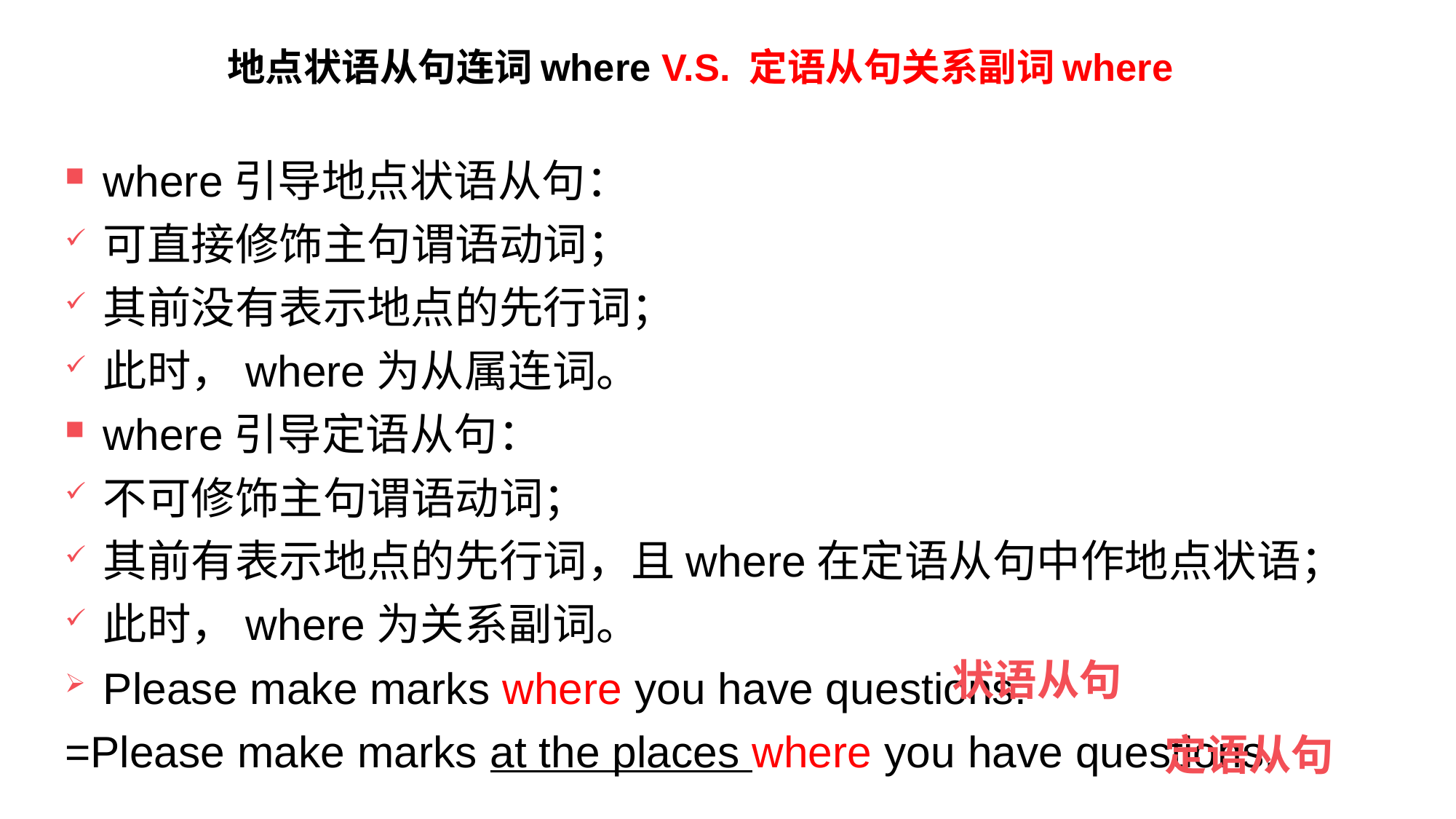

地点状语从句连词where V.S. 定语从句关系副词where
where引导地点状语从句：
可直接修饰主句谓语动词；
其前没有表示地点的先行词；
此时，where为从属连词。
where引导定语从句：
不可修饰主句谓语动词；
其前有表示地点的先行词，且where在定语从句中作地点状语；
此时，where为关系副词。
Please make marks where you have questions.
=Please make marks at the places where you have questions.

状语从句
定语从句